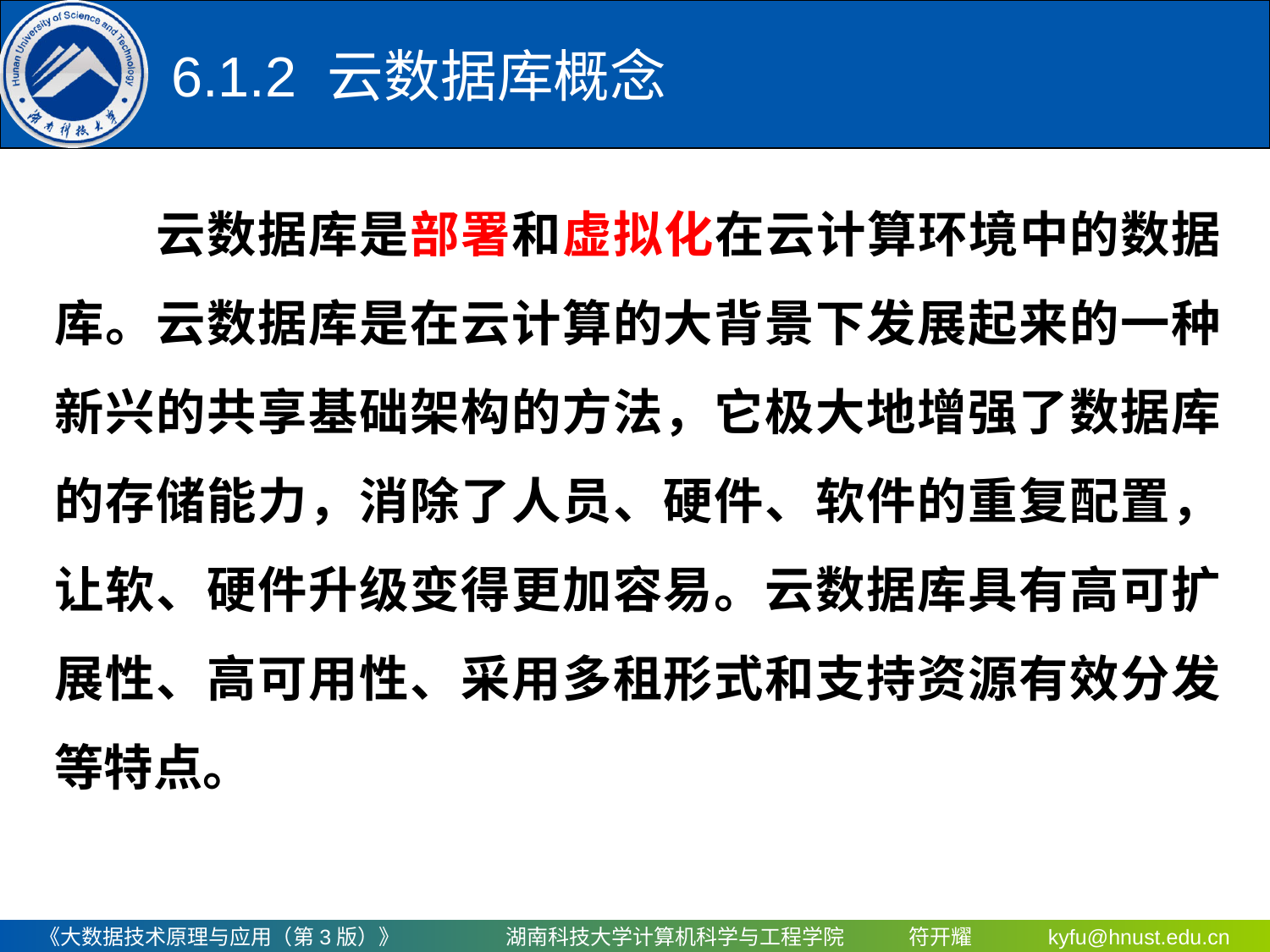

6.1.2	 云数据库概念
　　云数据库是部署和虚拟化在云计算环境中的数据库。云数据库是在云计算的大背景下发展起来的一种新兴的共享基础架构的方法，它极大地增强了数据库的存储能力，消除了人员、硬件、软件的重复配置，让软、硬件升级变得更加容易。云数据库具有高可扩展性、高可用性、采用多租形式和支持资源有效分发等特点。